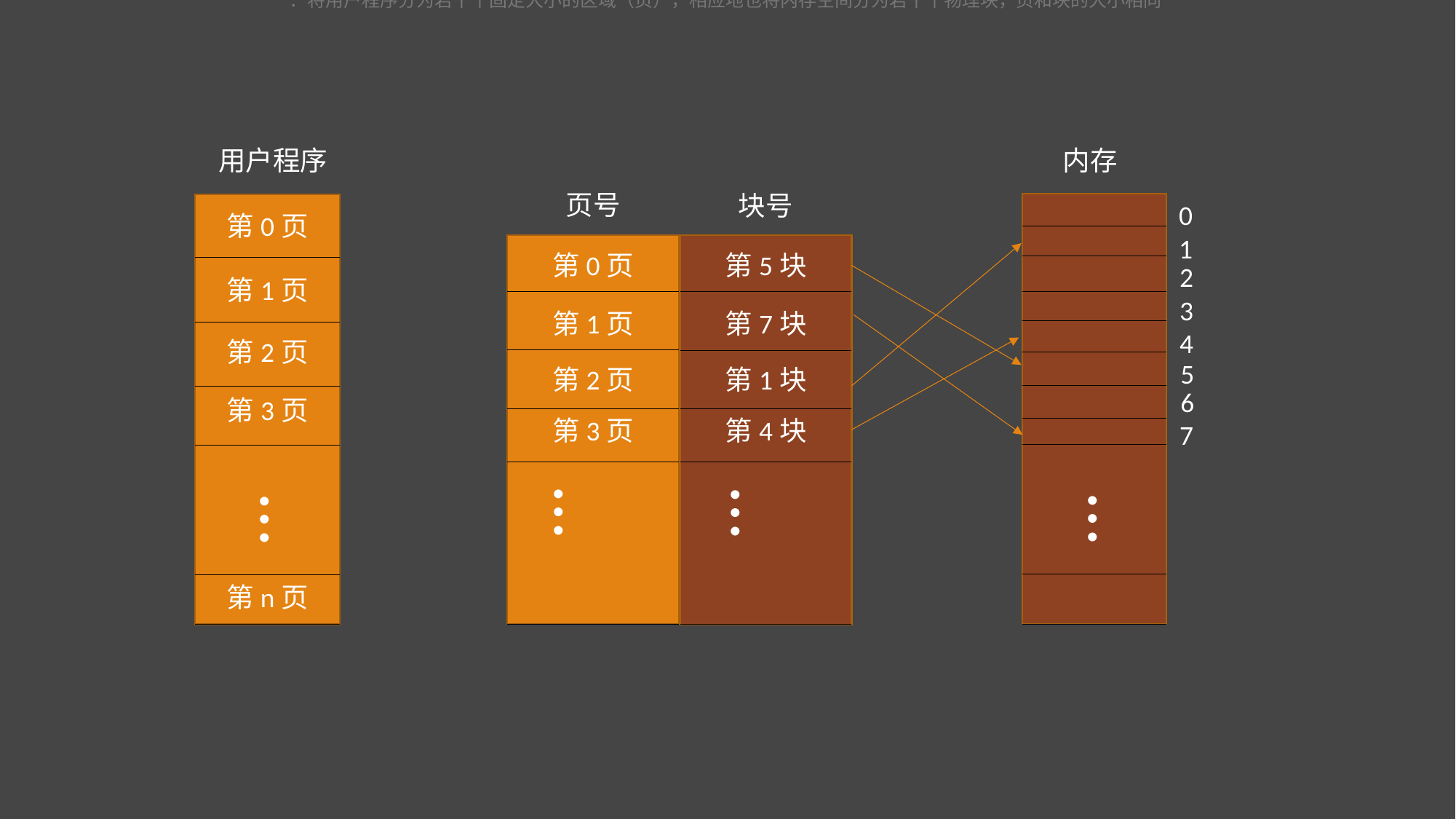

：将用户程序分为若干个固定大小的区域（页），相应地也将内存空间分为若干个物理块，页和块的大小相同
用户程序
第3页
第0页
第1页
第2页
…
…
…
第n页
内存
页号
块号
第3页
第4块
第0页
第5块
第1页
第7块
第2页
第1块
0

1
2
3
4
5
6
7
…
…
…